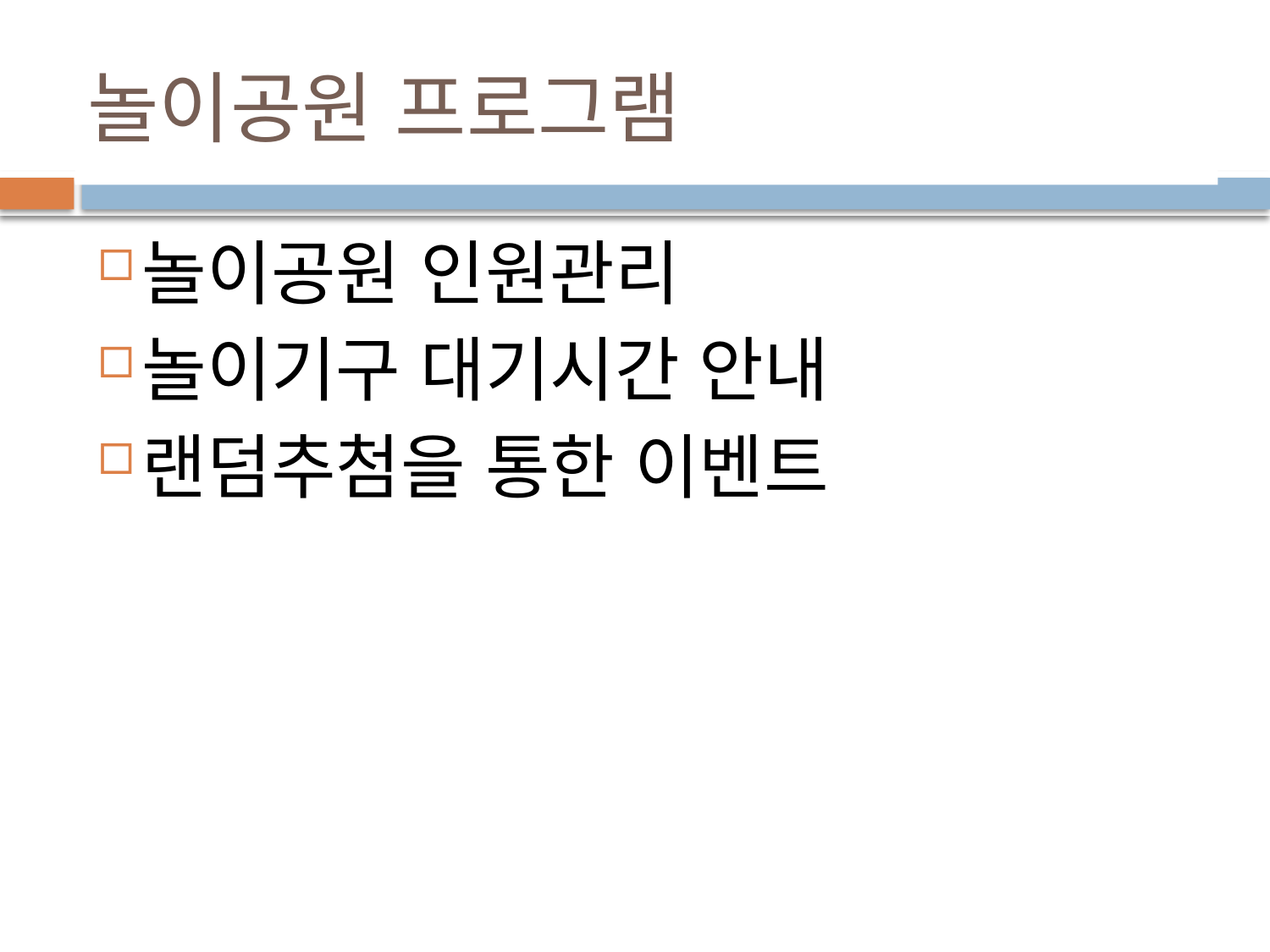

# 놀이공원 프로그램
놀이공원 인원관리
놀이기구 대기시간 안내
랜덤추첨을 통한 이벤트